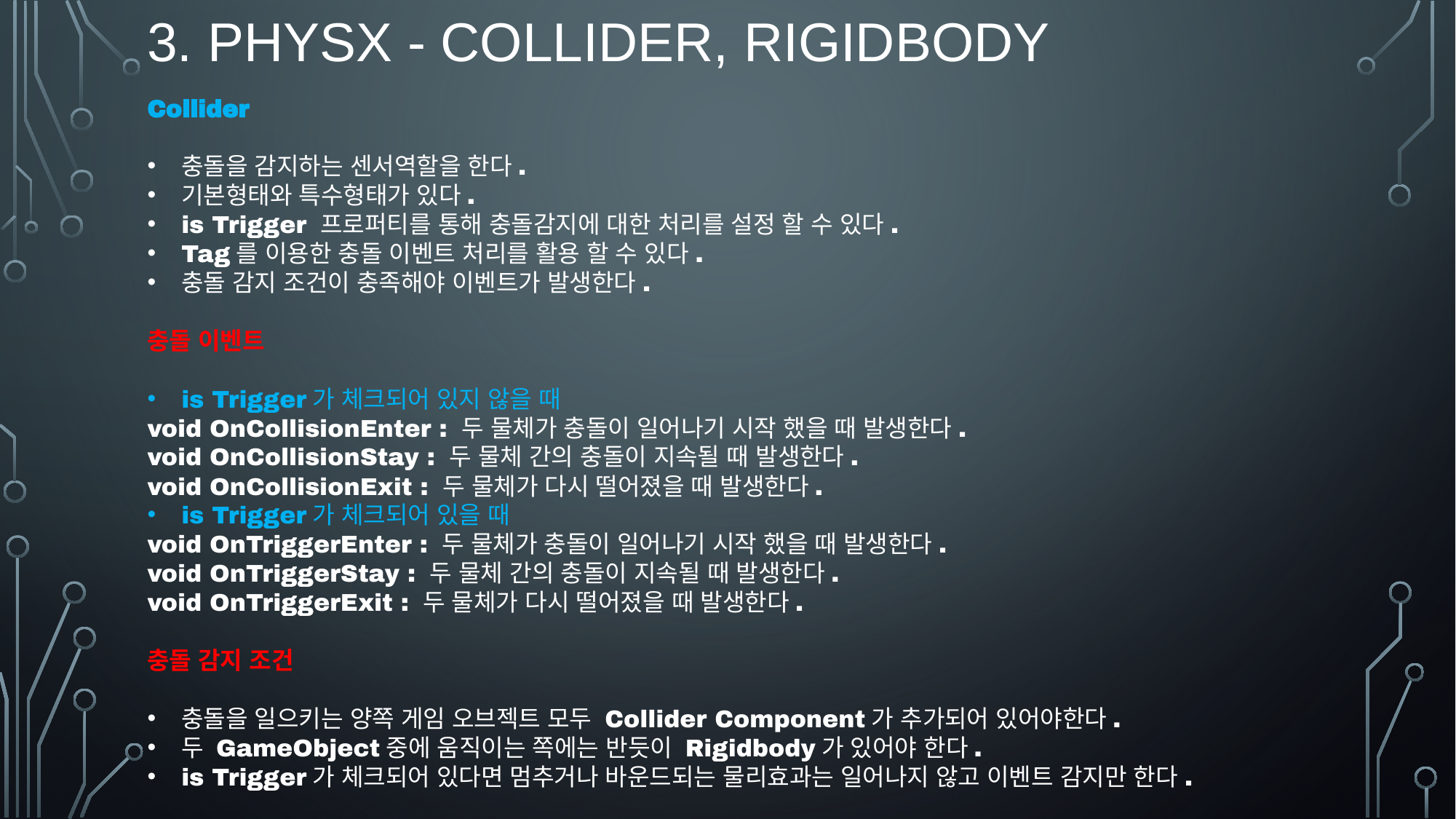

# 3. Physx - Collider, Rigidbody
Collider

충돌을 감지하는 센서역할을 한다.
기본형태와 특수형태가 있다.
is Trigger 프로퍼티를 통해 충돌감지에 대한 처리를 설정 할 수 있다.
Tag를 이용한 충돌 이벤트 처리를 활용 할 수 있다.
충돌 감지 조건이 충족해야 이벤트가 발생한다.

충돌 이벤트

is Trigger가 체크되어 있지 않을 때
void OnCollisionEnter : 두 물체가 충돌이 일어나기 시작 했을 때 발생한다.
void OnCollisionStay : 두 물체 간의 충돌이 지속될 때 발생한다.
void OnCollisionExit : 두 물체가 다시 떨어졌을 때 발생한다.
is Trigger가 체크되어 있을 때
void OnTriggerEnter : 두 물체가 충돌이 일어나기 시작 했을 때 발생한다.
void OnTriggerStay : 두 물체 간의 충돌이 지속될 때 발생한다.
void OnTriggerExit : 두 물체가 다시 떨어졌을 때 발생한다.

충돌 감지 조건

충돌을 일으키는 양쪽 게임 오브젝트 모두 Collider Component가 추가되어 있어야한다.
두 GameObject중에 움직이는 쪽에는 반듯이 Rigidbody가 있어야 한다.
is Trigger가 체크되어 있다면 멈추거나 바운드되는 물리효과는 일어나지 않고 이벤트 감지만 한다.